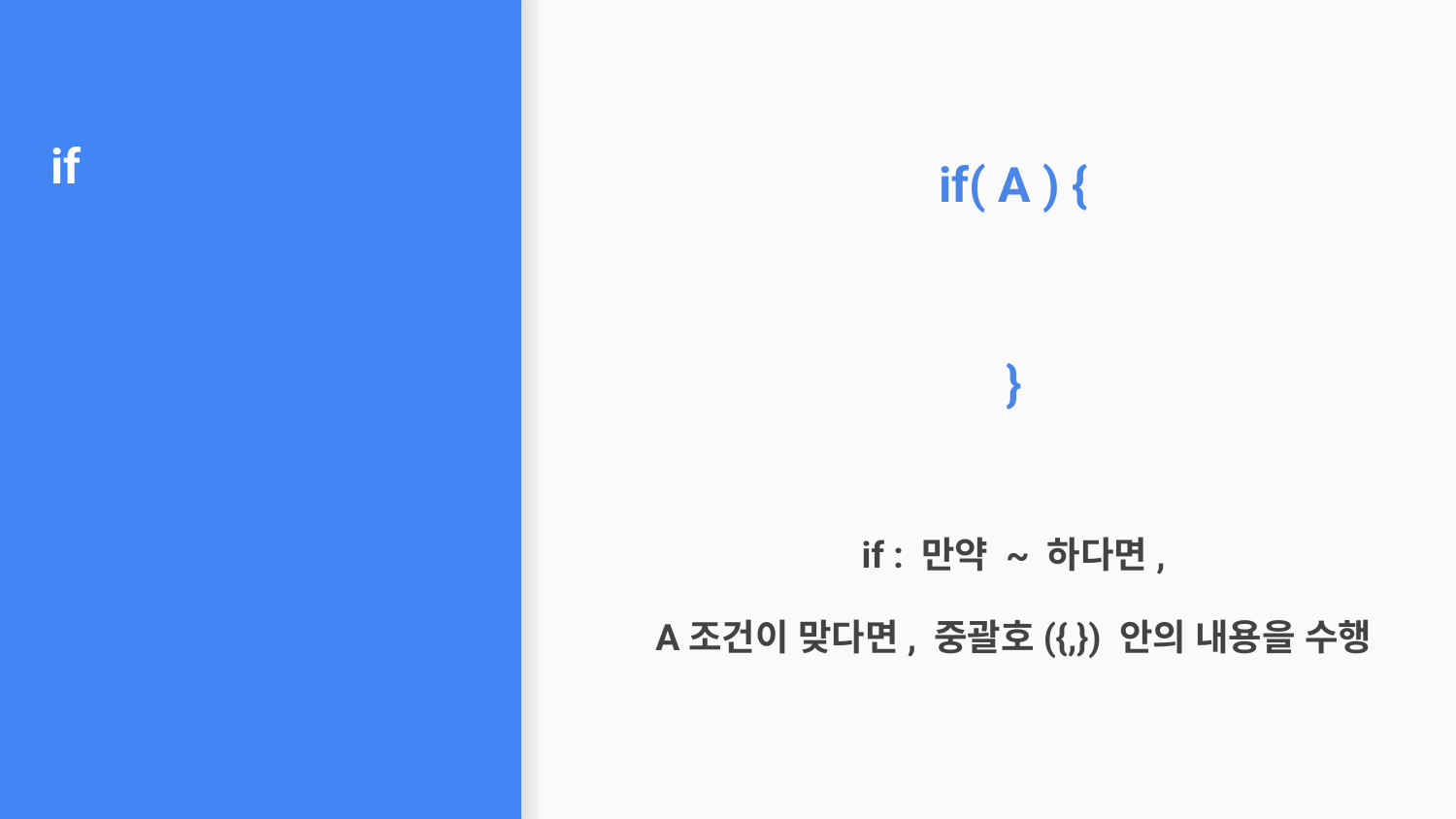

# if
if( A ) {

}

if : 만약 ~ 하다면,
A조건이 맞다면, 중괄호({,}) 안의 내용을 수행